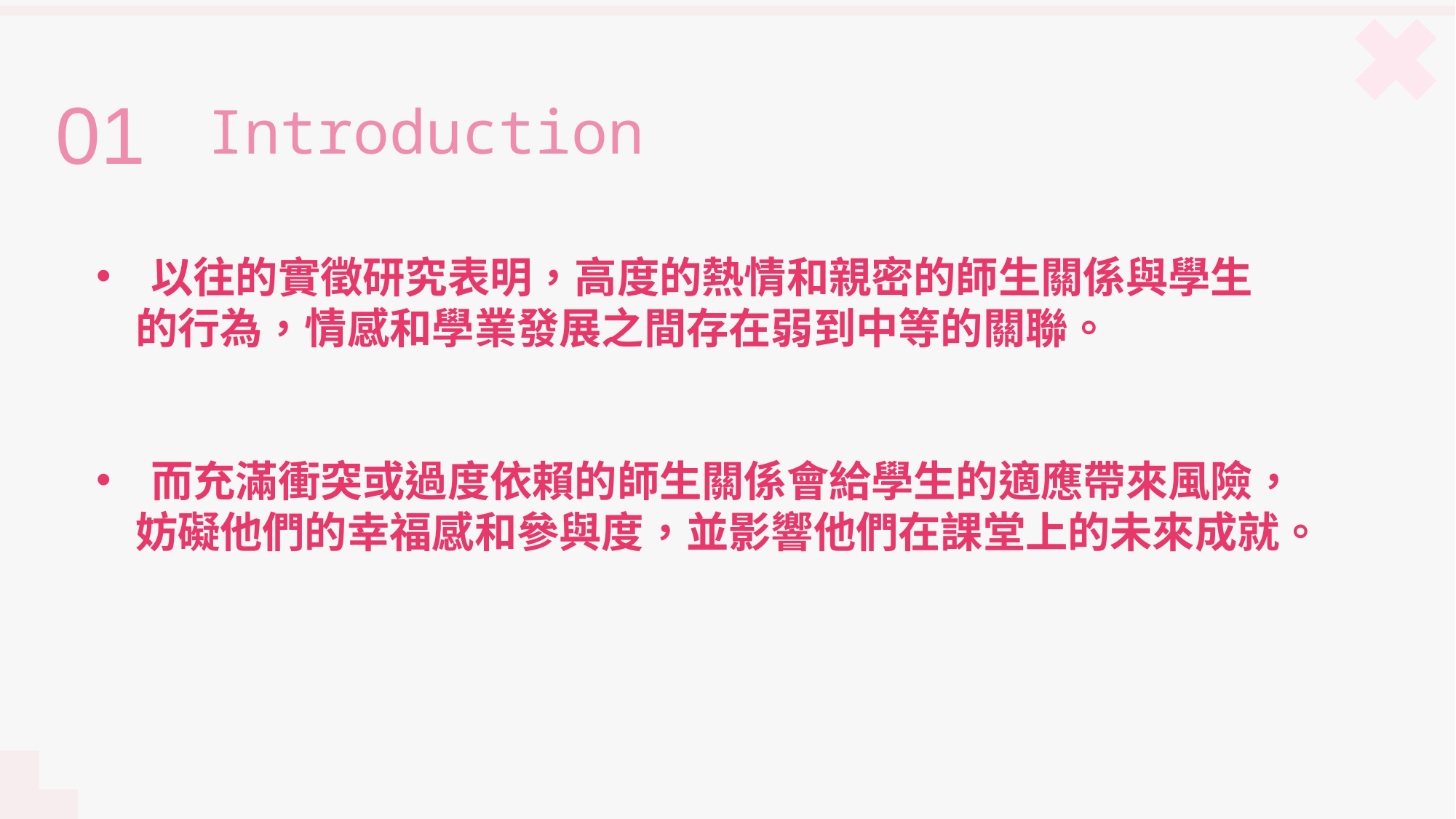

Introduction
01
以往的實徵研究表明，高度的熱情和親密的師生關係與學生
   的行為，情感和學業發展之間存在弱到中等的關聯。

而充滿衝突或過度依賴的師生關係會給學生的適應帶來風險，
   妨礙他們的幸福感和參與度，並影響他們在課堂上的未來成就。